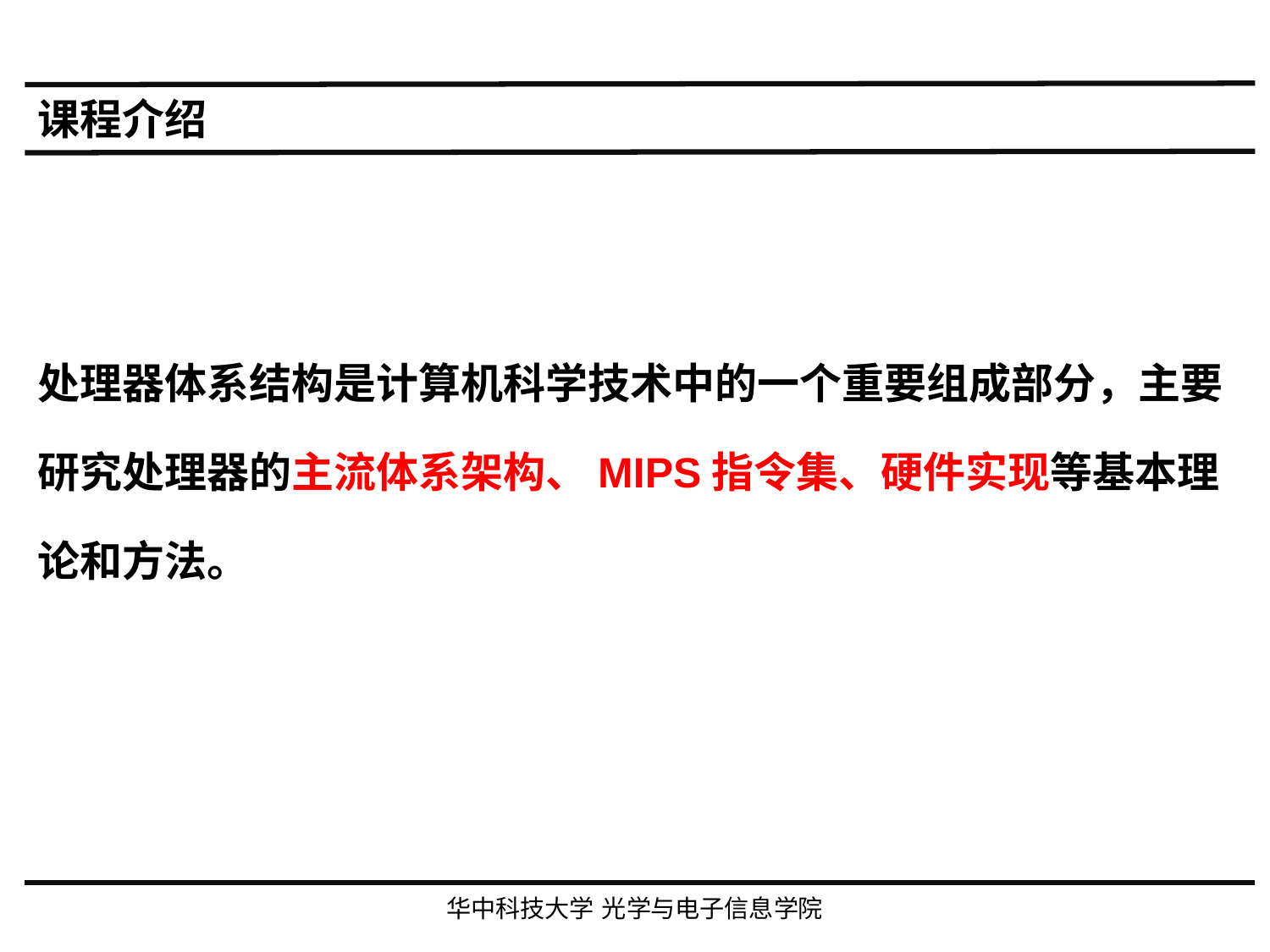

课程介绍
处理器体系结构是计算机科学技术中的一个重要组成部分，主要研究处理器的主流体系架构、MIPS指令集、硬件实现等基本理论和方法。
华中科技大学 光学与电子信息学院